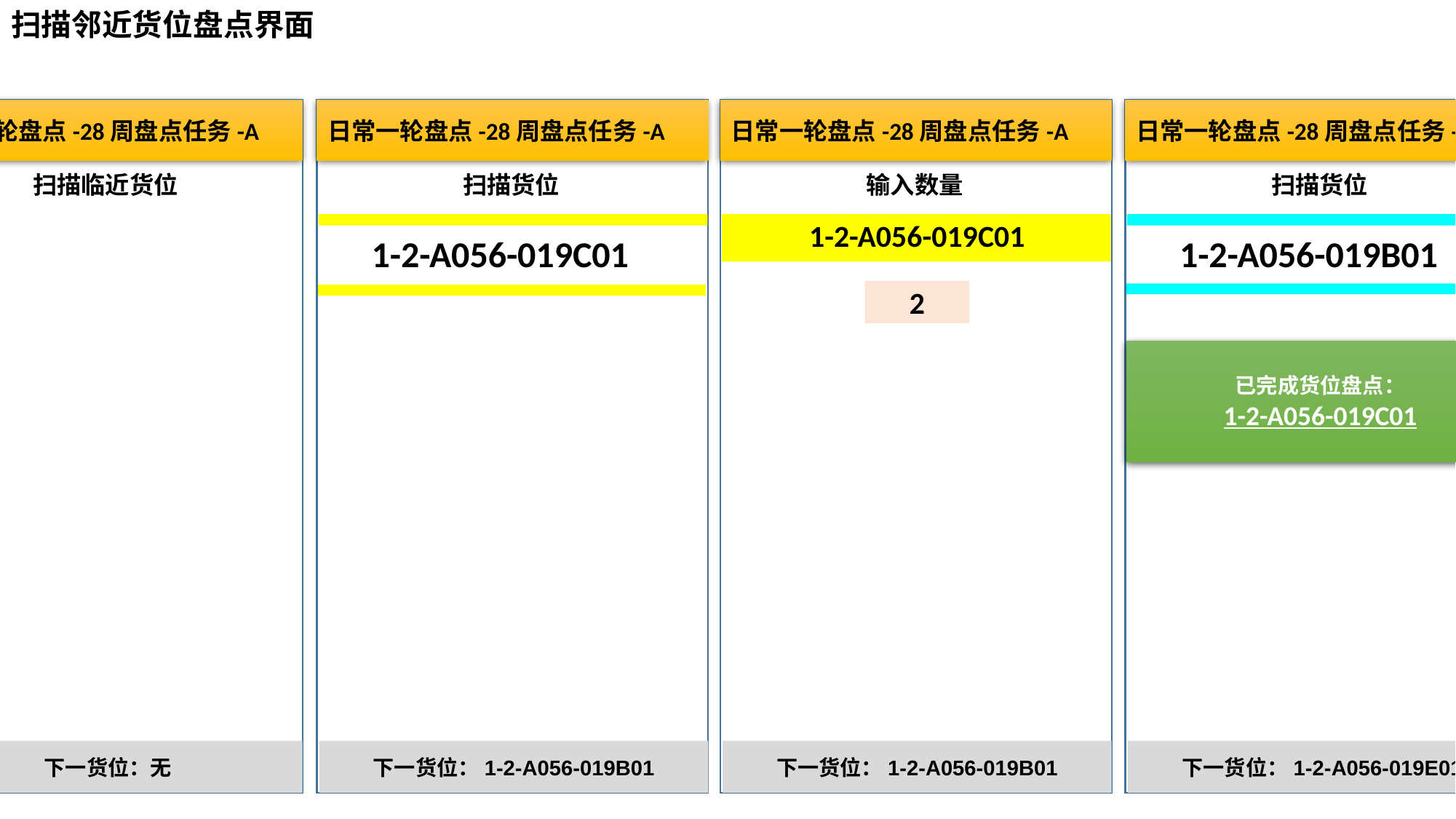

# 扫描邻近货位盘点界面

日常一轮盘点-28周盘点任务-A

日常一轮盘点-28周盘点任务-A

日常一轮盘点-28周盘点任务-A

日常一轮盘点-28周盘点任务-A
扫描临近货位
扫描货位
输入数量
扫描货位
1-2-A056-019C01

1-2-A056-019C01
1-2-A056-019B01
2

已完成货位盘点：
1-2-A056-019C01
下一货位：无
下一货位：1-2-A056-019B01
下一货位：1-2-A056-019B01
下一货位：1-2-A056-019E01